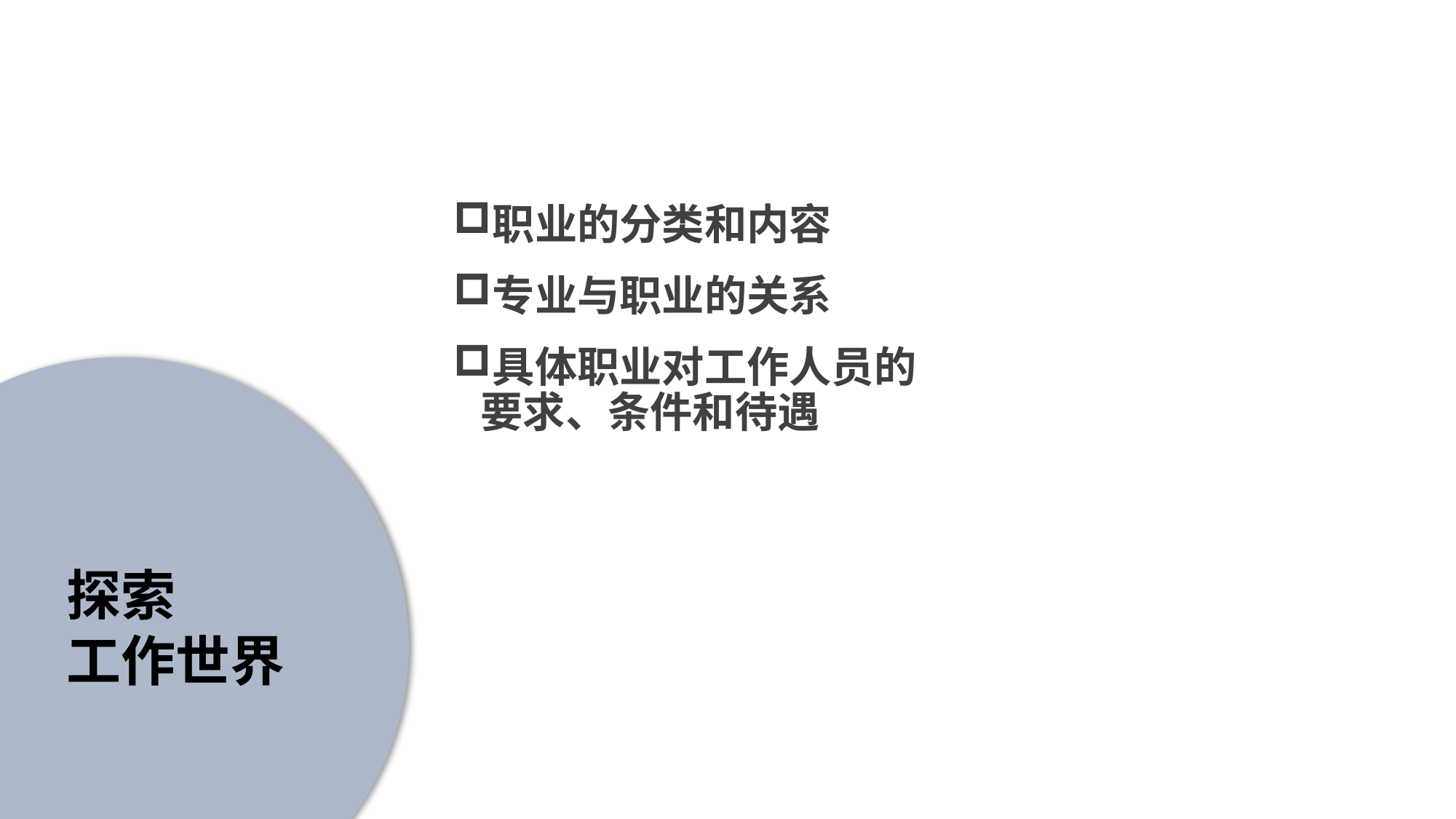

职业的分类和内容
专业与职业的关系
具体职业对工作人员的要求、条件和待遇

探索
工作世界